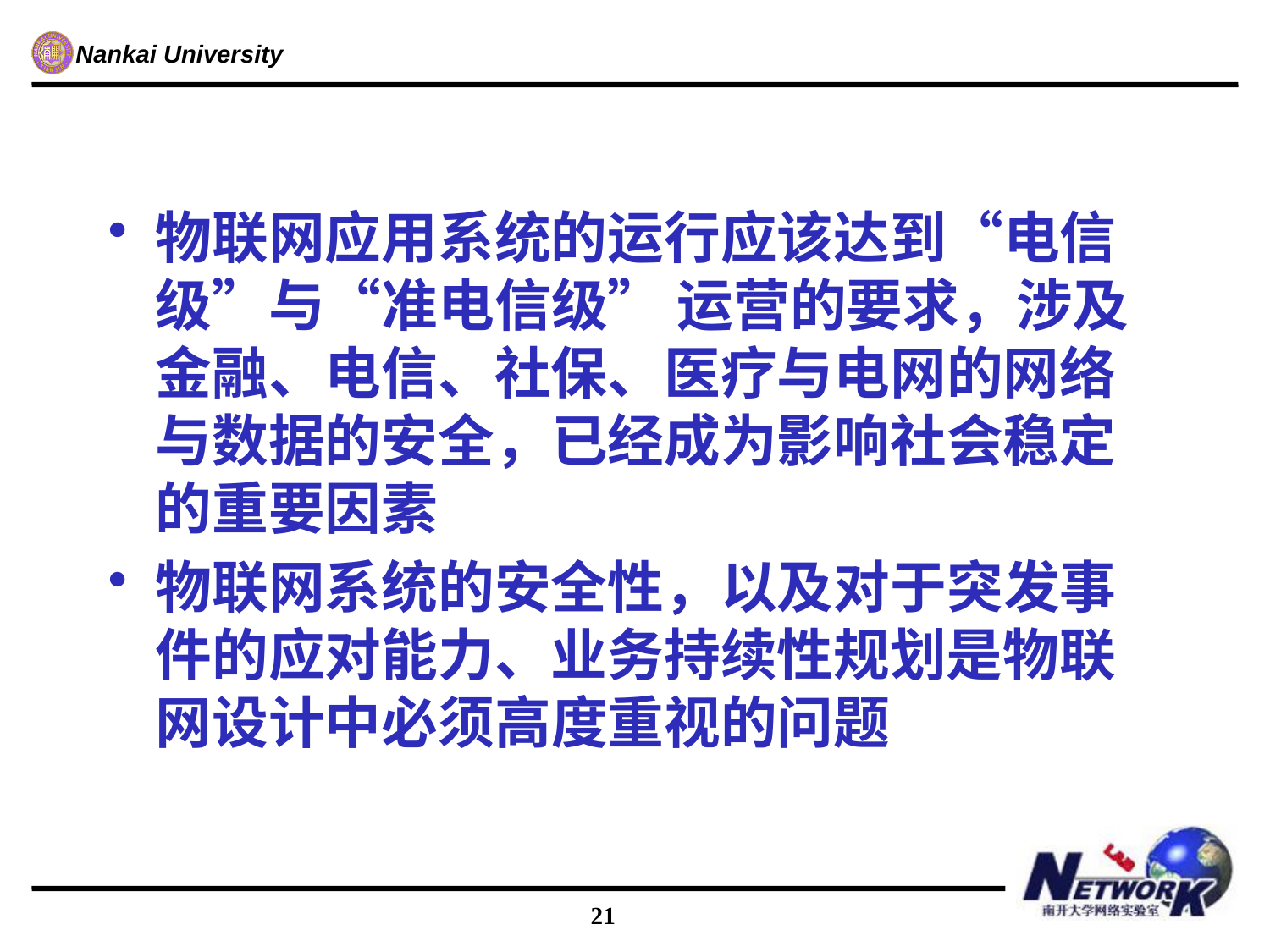

#
物联网应用系统的运行应该达到“电信级”与“准电信级” 运营的要求，涉及金融、电信、社保、医疗与电网的网络与数据的安全，已经成为影响社会稳定的重要因素
物联网系统的安全性，以及对于突发事件的应对能力、业务持续性规划是物联网设计中必须高度重视的问题
21